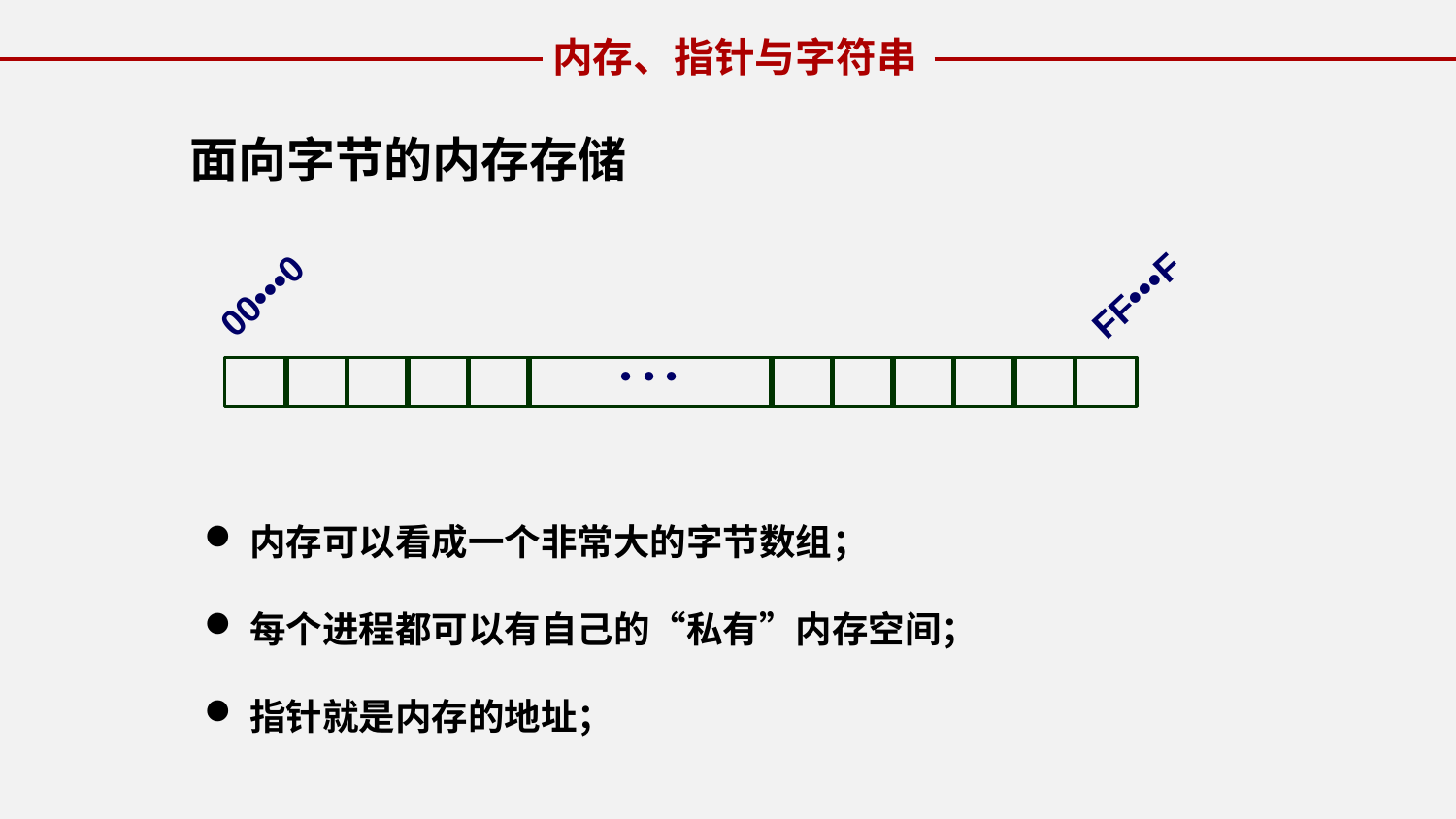

内存、指针与字符串
面向字节的内存存储
00•••0
FF•••F
• • •

标签文字
标签文字
内存可以看成一个非常大的字节数组；

每个进程都可以有自己的“私有”内存空间；

指针就是内存的地址；